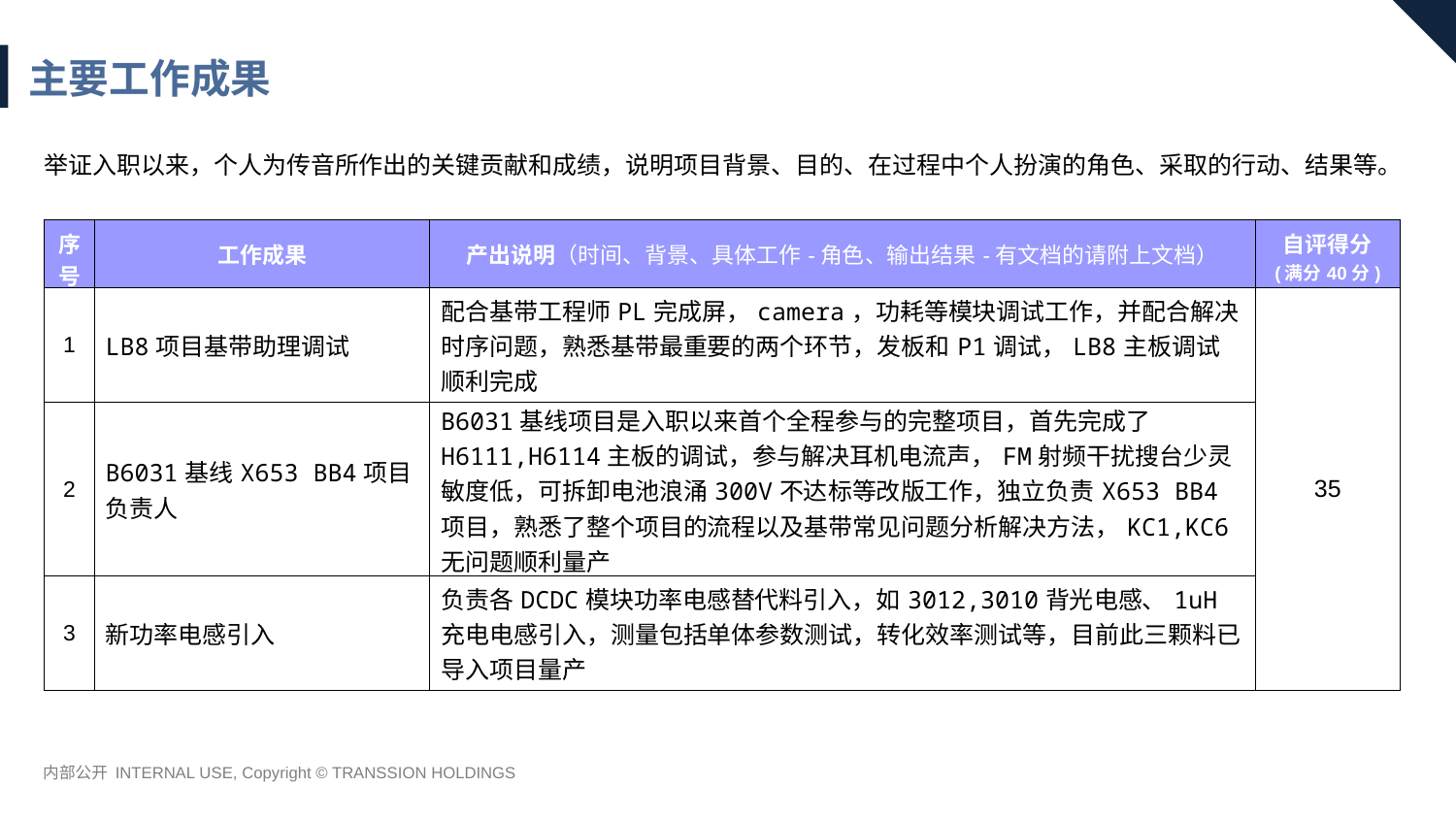

主要工作成果
举证入职以来，个人为传音所作出的关键贡献和成绩，说明项目背景、目的、在过程中个人扮演的角色、采取的行动、结果等。
| 序号 | 工作成果 | 产出说明（时间、背景、具体工作-角色、输出结果-有文档的请附上文档） | 自评得分 (满分40分) |
| --- | --- | --- | --- |
| 1 | LB8项目基带助理调试 | 配合基带工程师PL完成屏，camera，功耗等模块调试工作，并配合解决时序问题，熟悉基带最重要的两个环节，发板和P1调试，LB8主板调试顺利完成 | 35 |
| 2 | B6031基线X653 BB4项目负责人 | B6031基线项目是入职以来首个全程参与的完整项目，首先完成了H6111,H6114主板的调试，参与解决耳机电流声，FM射频干扰搜台少灵敏度低，可拆卸电池浪涌300V不达标等改版工作，独立负责X653 BB4项目，熟悉了整个项目的流程以及基带常见问题分析解决方法，KC1,KC6无问题顺利量产 |  |
| 3 | 新功率电感引入 | 负责各DCDC模块功率电感替代料引入，如3012,3010背光电感、1uH充电电感引入，测量包括单体参数测试，转化效率测试等，目前此三颗料已导入项目量产 |  |